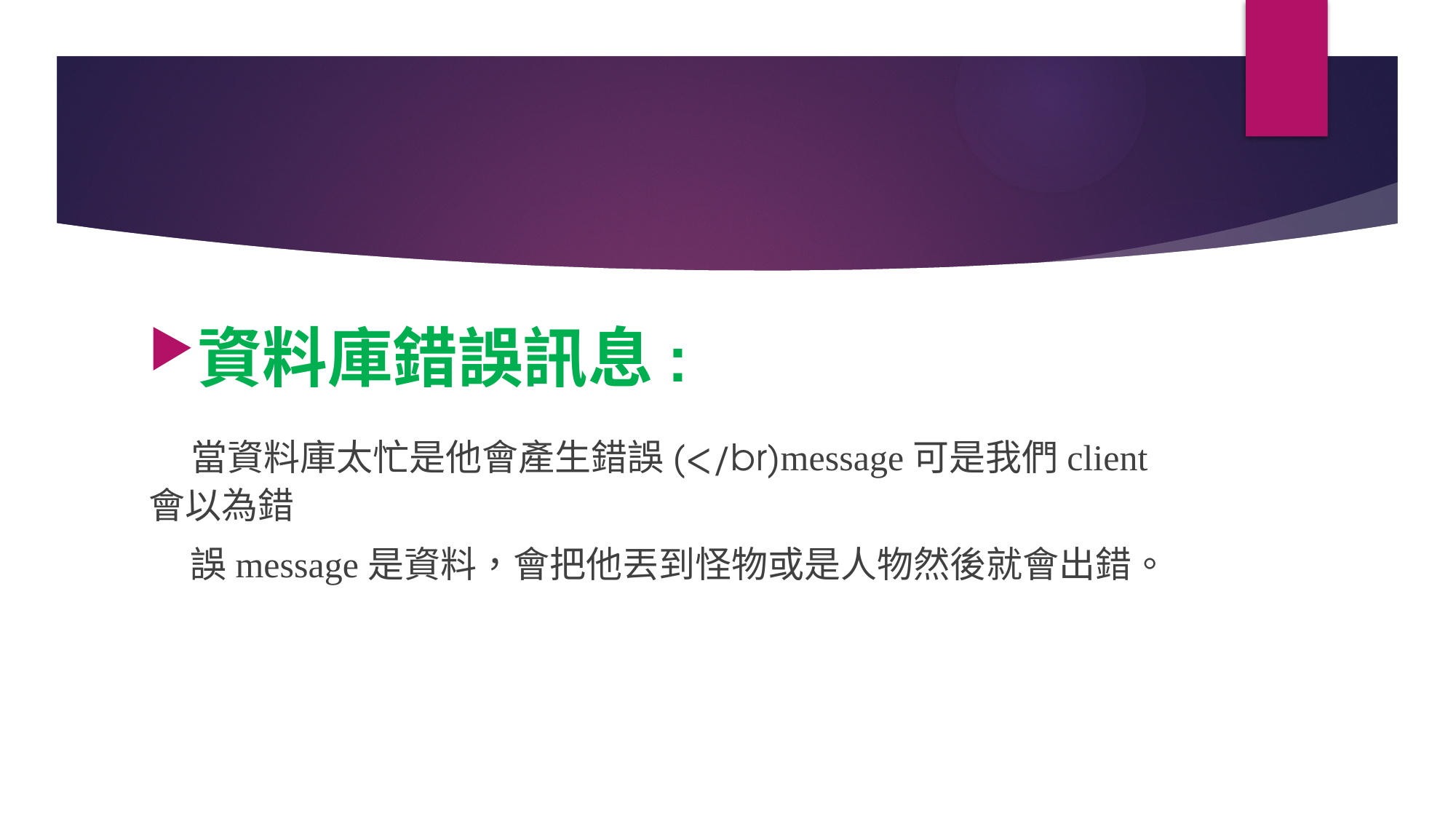

#
資料庫錯誤訊息:
  當資料庫太忙是他會產生錯誤(</br)message可是我們client會以為錯
    誤message是資料，會把他丟到怪物或是人物然後就會出錯。